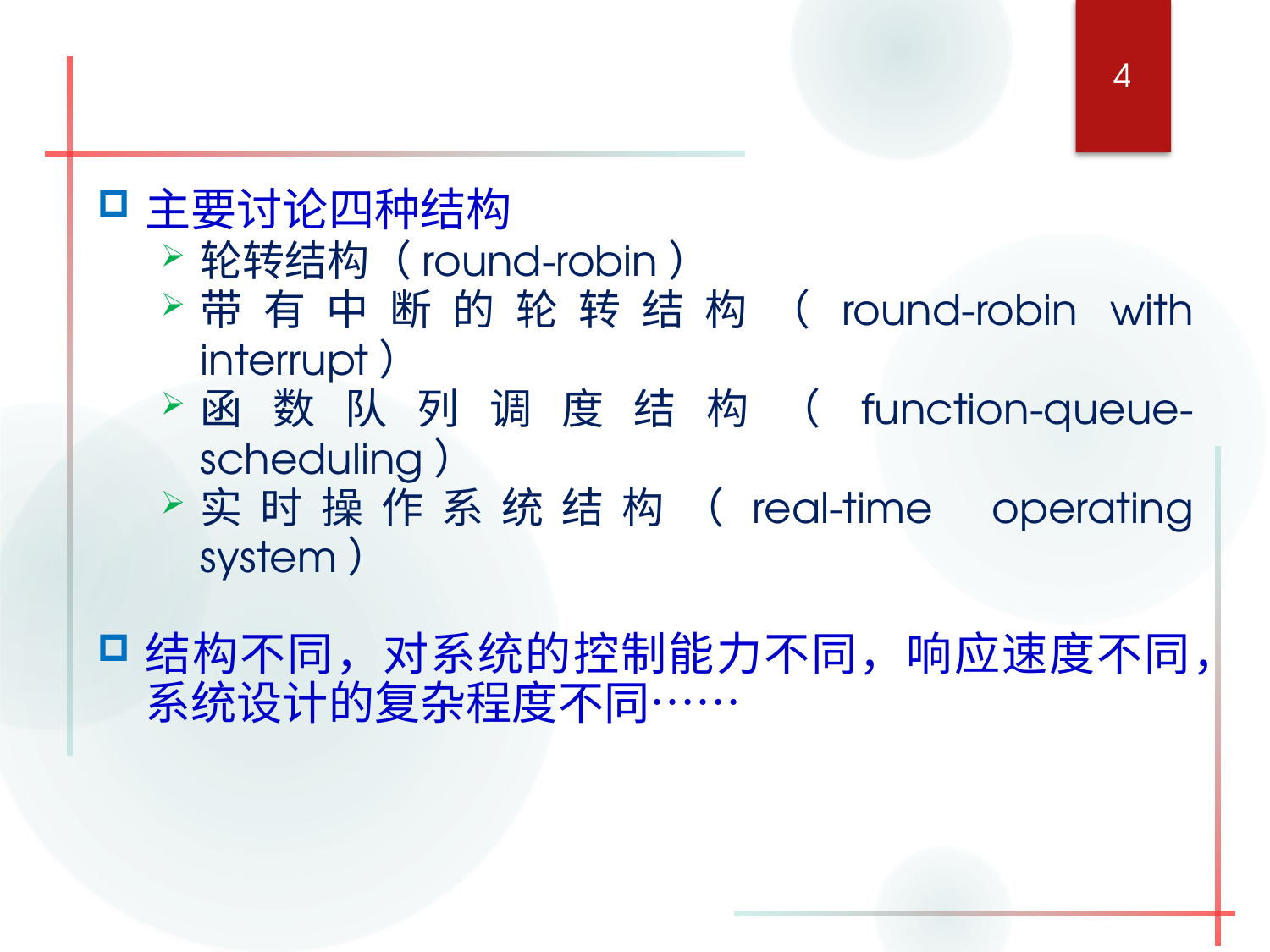

4
#
主要讨论四种结构
轮转结构（round-robin）
带有中断的轮转结构（round-robin with interrupt）
函数队列调度结构（function-queue-scheduling）
实时操作系统结构（real-time  operating system）

结构不同，对系统的控制能力不同，响应速度不同，系统设计的复杂程度不同……